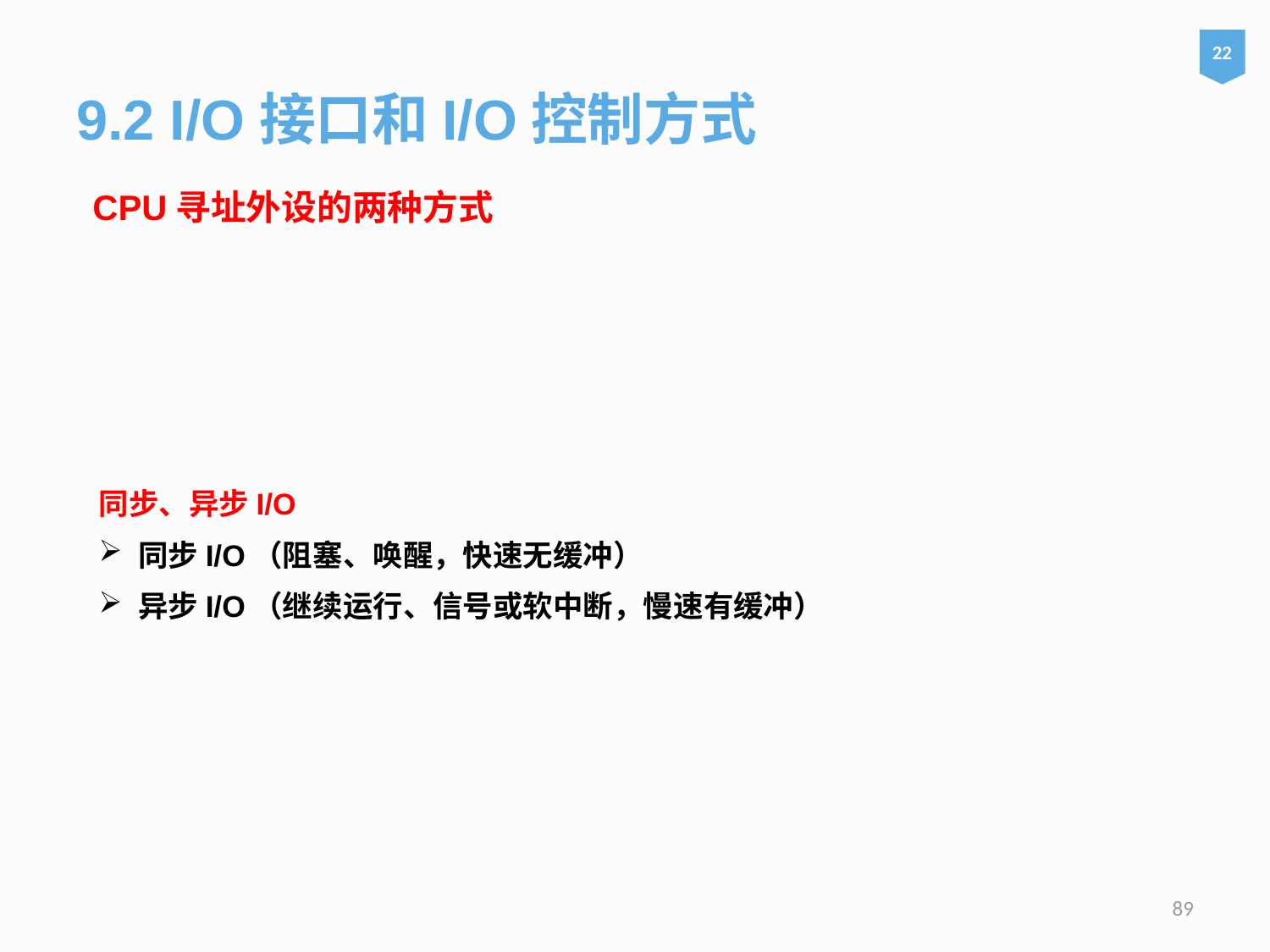

22
9.2 I/O接口和I/O控制方式
CPU寻址外设的两种方式

同步、异步I/O
同步I/O（阻塞、唤醒，快速无缓冲）
异步I/O（继续运行、信号或软中断，慢速有缓冲）

89